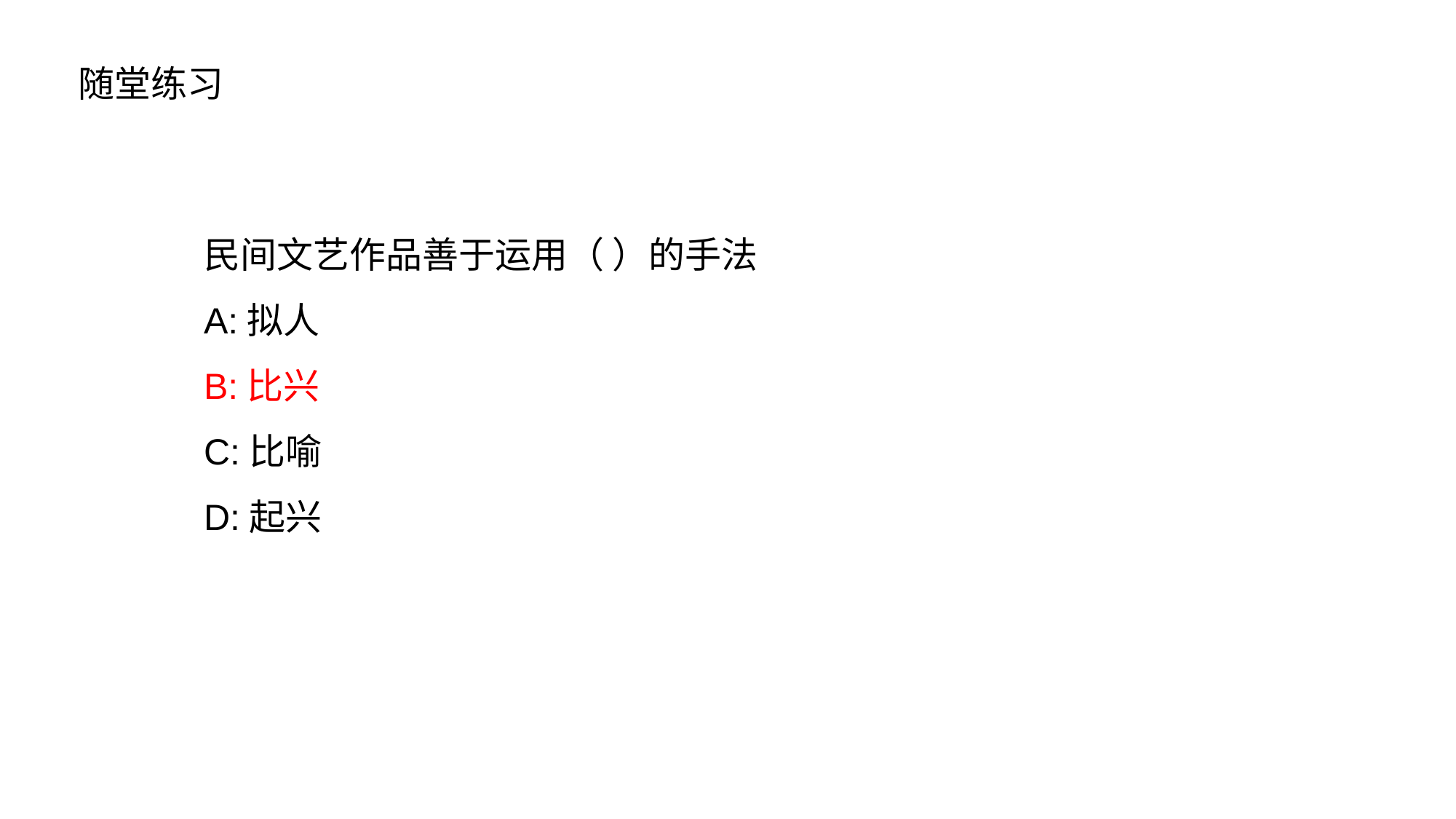

随堂练习
民间文艺作品善于运用（ ）的手法
A:拟人
B:比兴
C:比喻
D:起兴